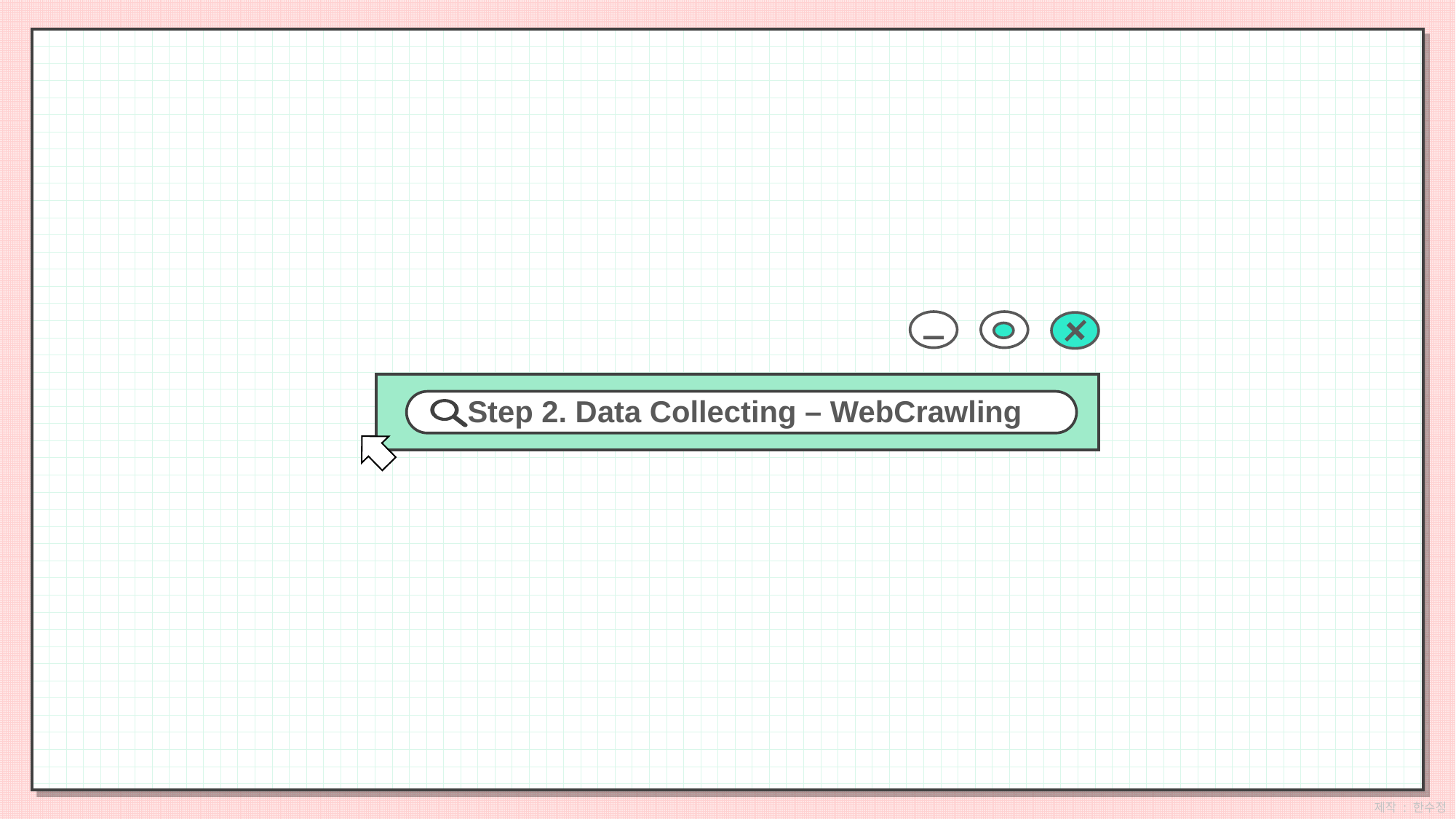

Step 2. Data Collecting – WebCrawling

제작 : 한수정